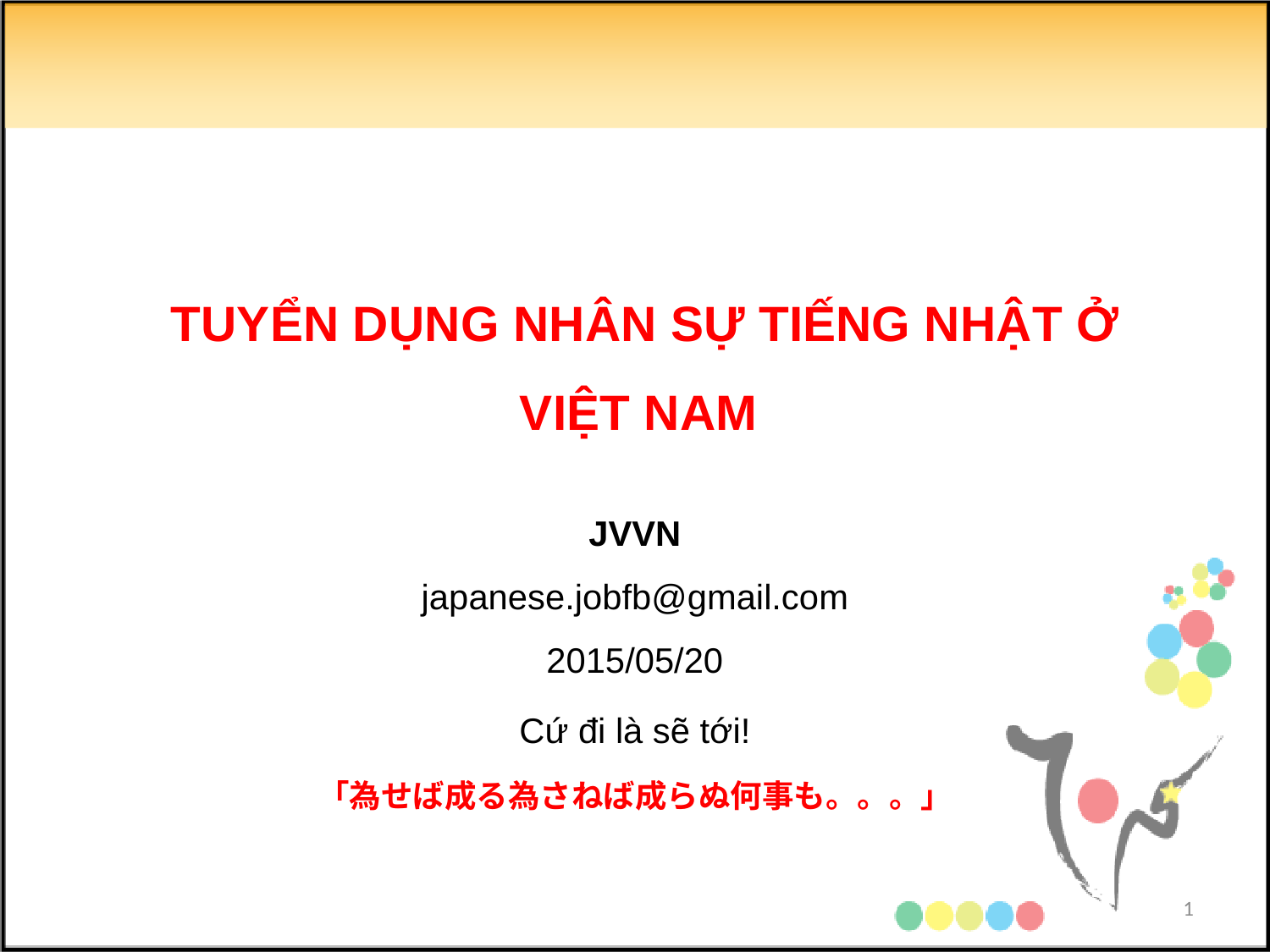

TUYỂN DỤNG NHÂN SỰ TIẾNG NHẬT Ở VIỆT NAM

JVVN
 japanese.jobfb@gmail.com
2015/05/20
Cứ đi là sẽ tới!
「為せば成る為さねば成らぬ何事も。。。」
1